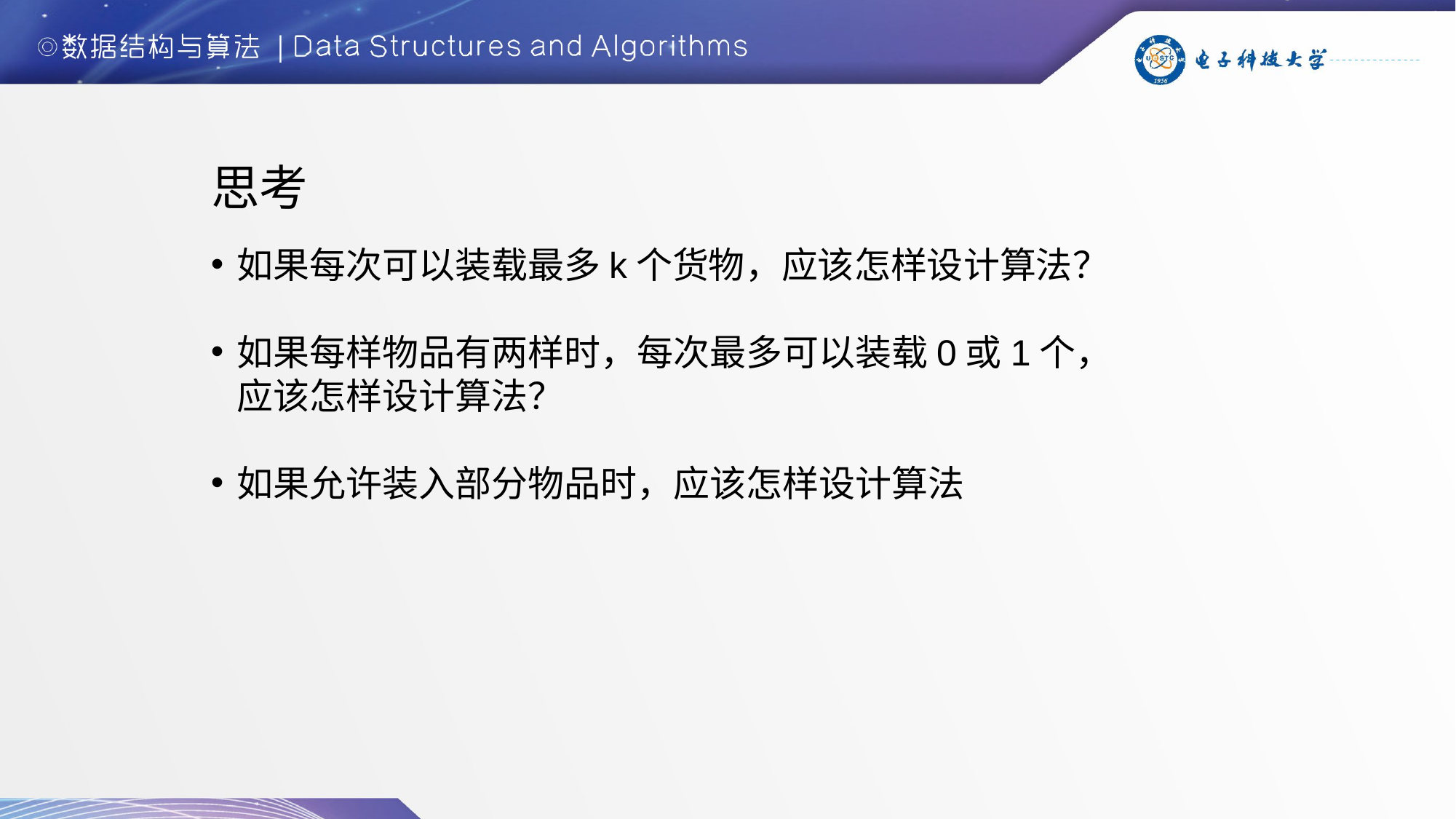

# 思考

如果每次可以装载最多k个货物，应该怎样设计算法？

如果每样物品有两样时，每次最多可以装载0或1个，应该怎样设计算法？

如果允许装入部分物品时，应该怎样设计算法